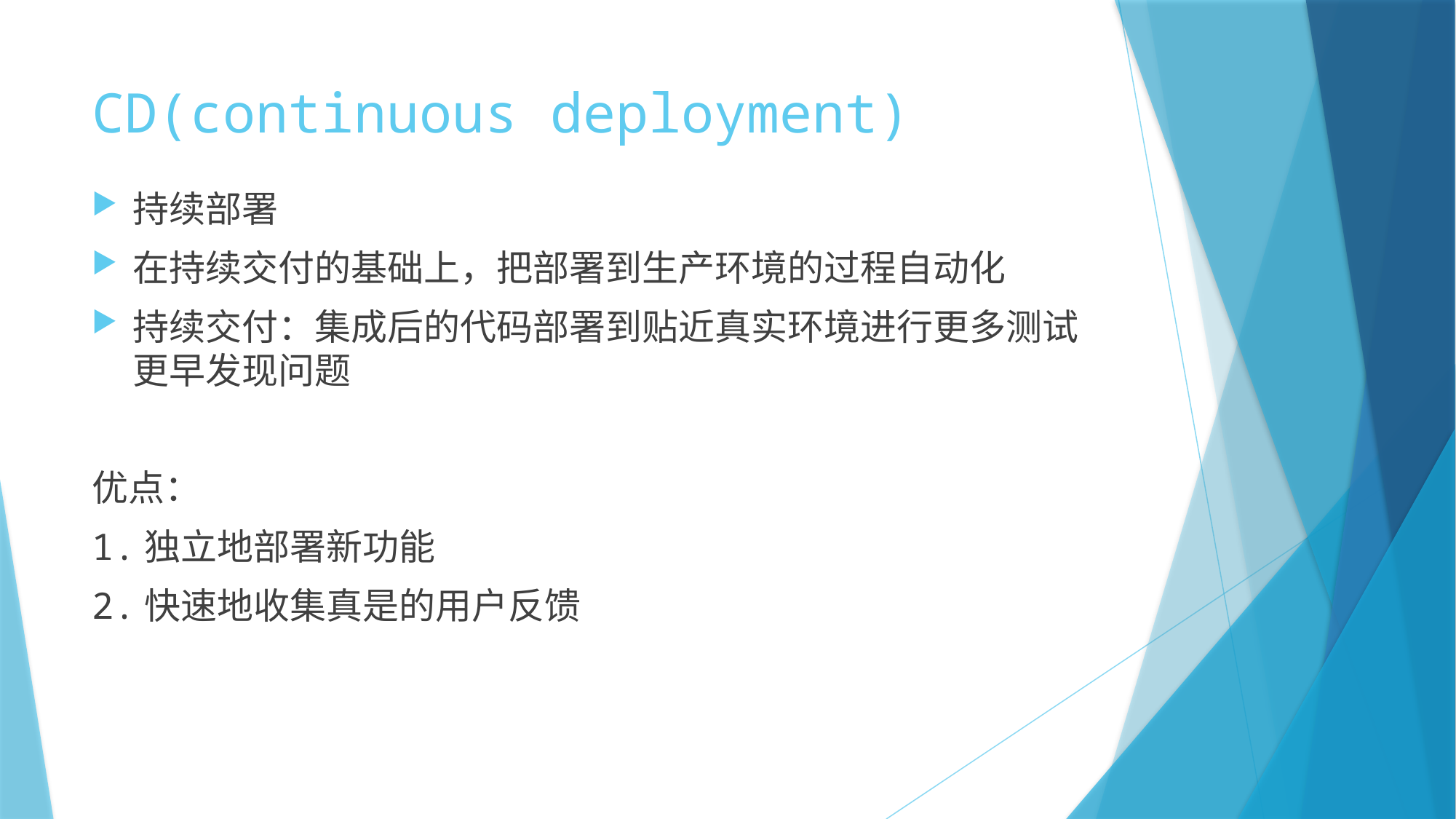

# CD(continuous deployment)
持续部署
在持续交付的基础上，把部署到生产环境的过程自动化
持续交付：集成后的代码部署到贴近真实环境进行更多测试更早发现问题

优点：
1.独立地部署新功能
2.快速地收集真是的用户反馈